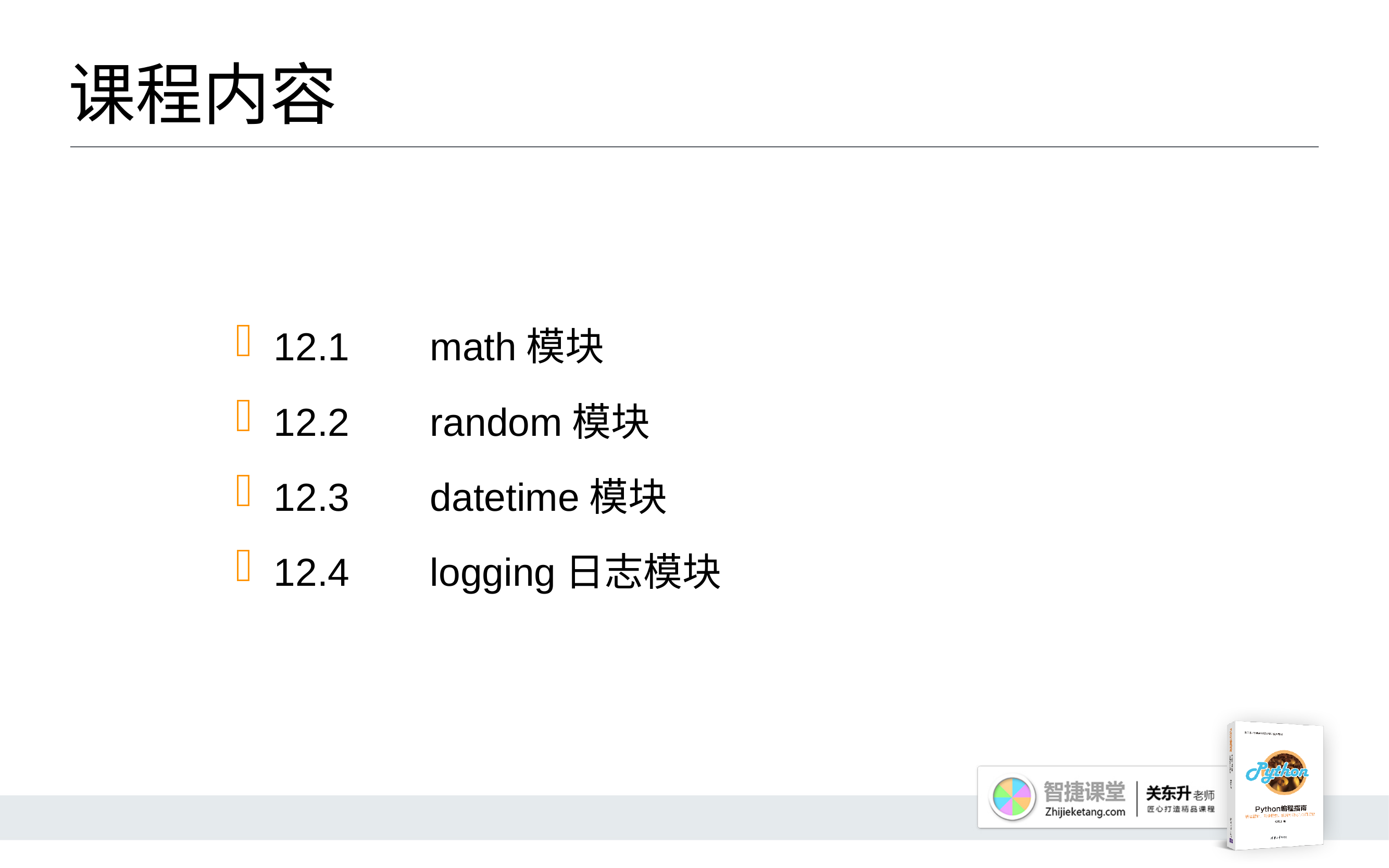

# 课程内容
12.1 	math模块
12.2 	random模块
12.3 	datetime模块
12.4 	logging日志模块